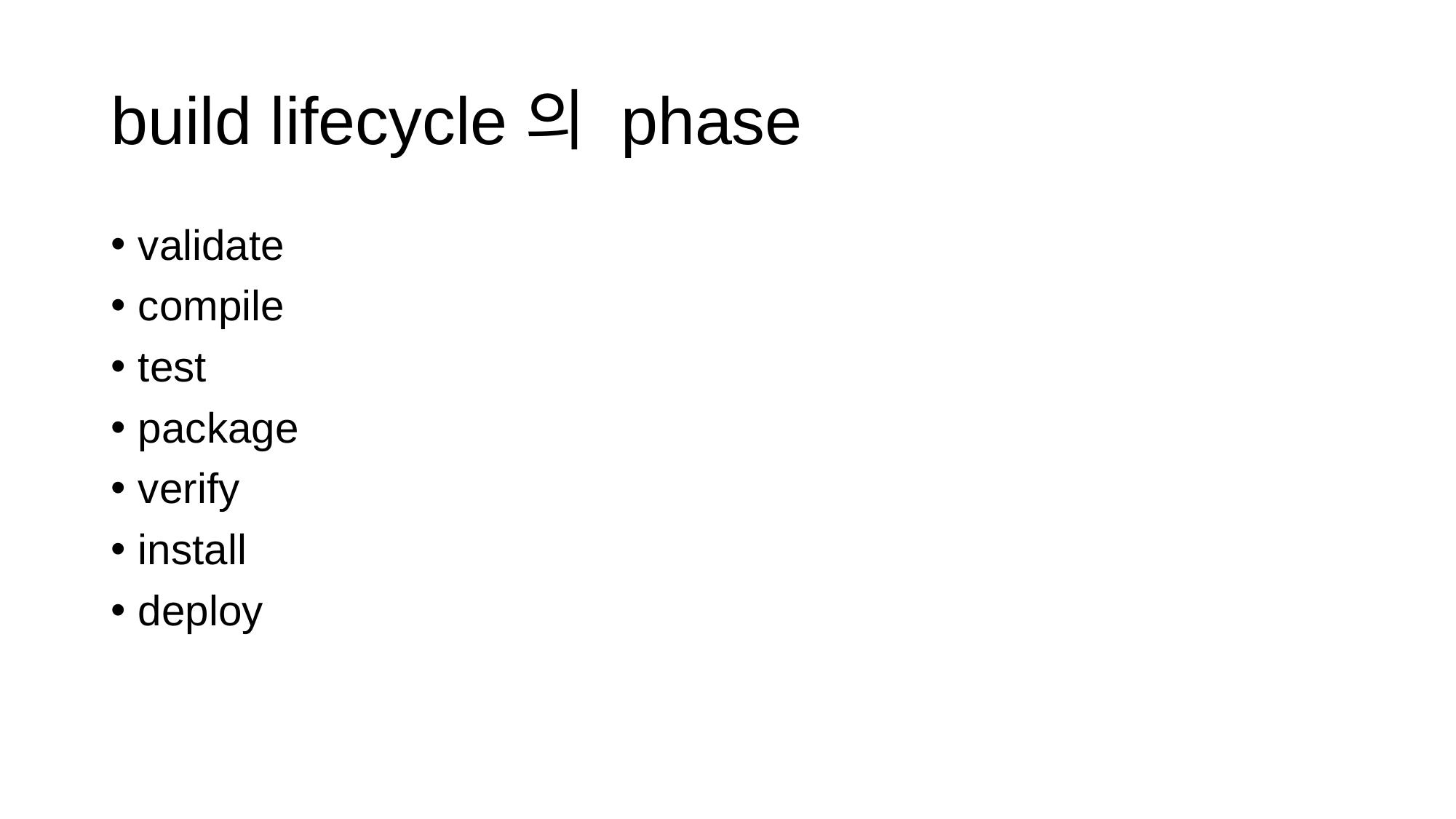

# build lifecycle의 phase
validate
compile
test
package
verify
install
deploy